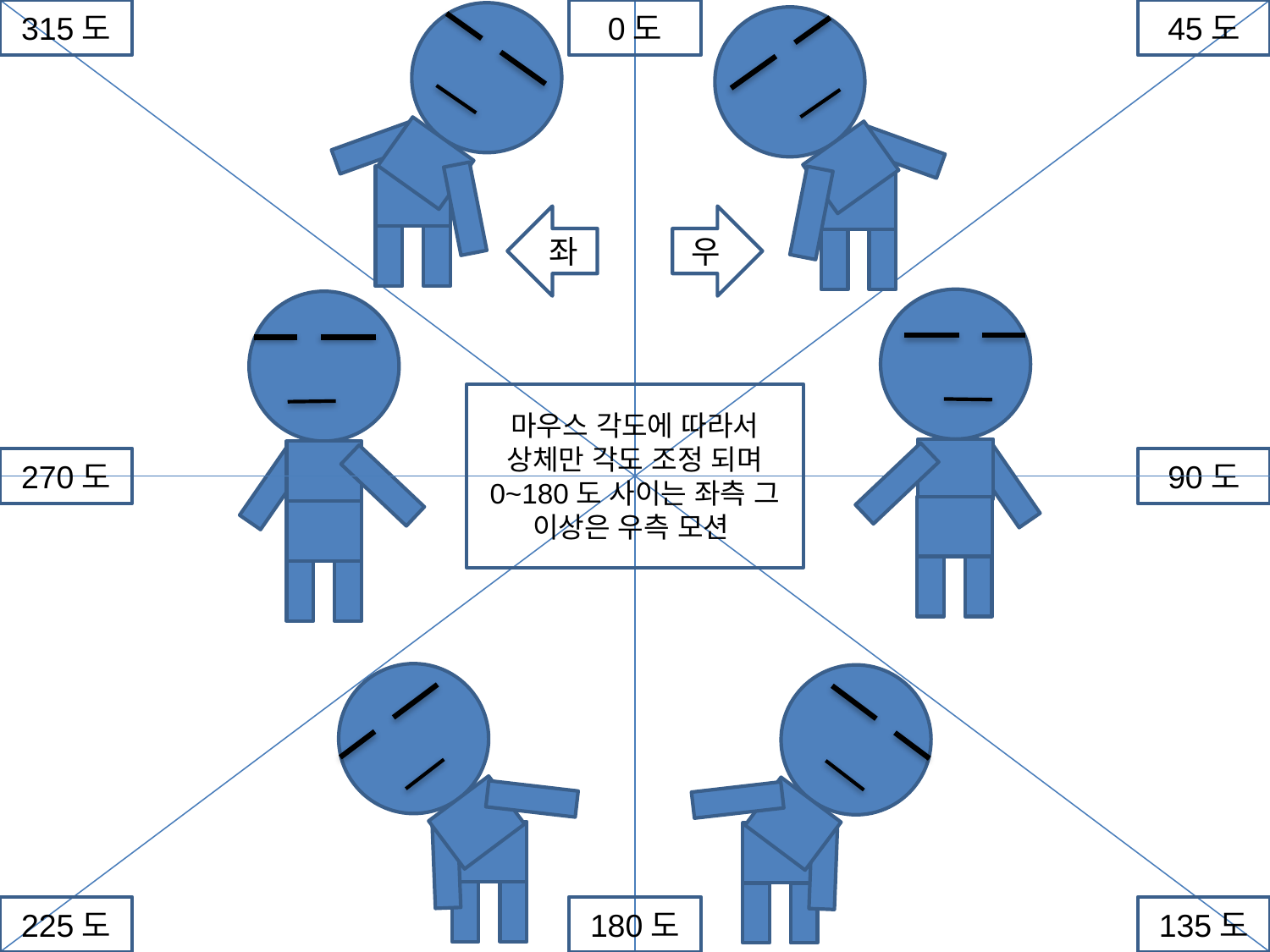

315도
0도
45도

좌
우

마우스 각도에 따라서 상체만 각도 조정 되며 0~180도 사이는 좌측 그 이상은 우측 모션
90도
270도

225도
180도
135도